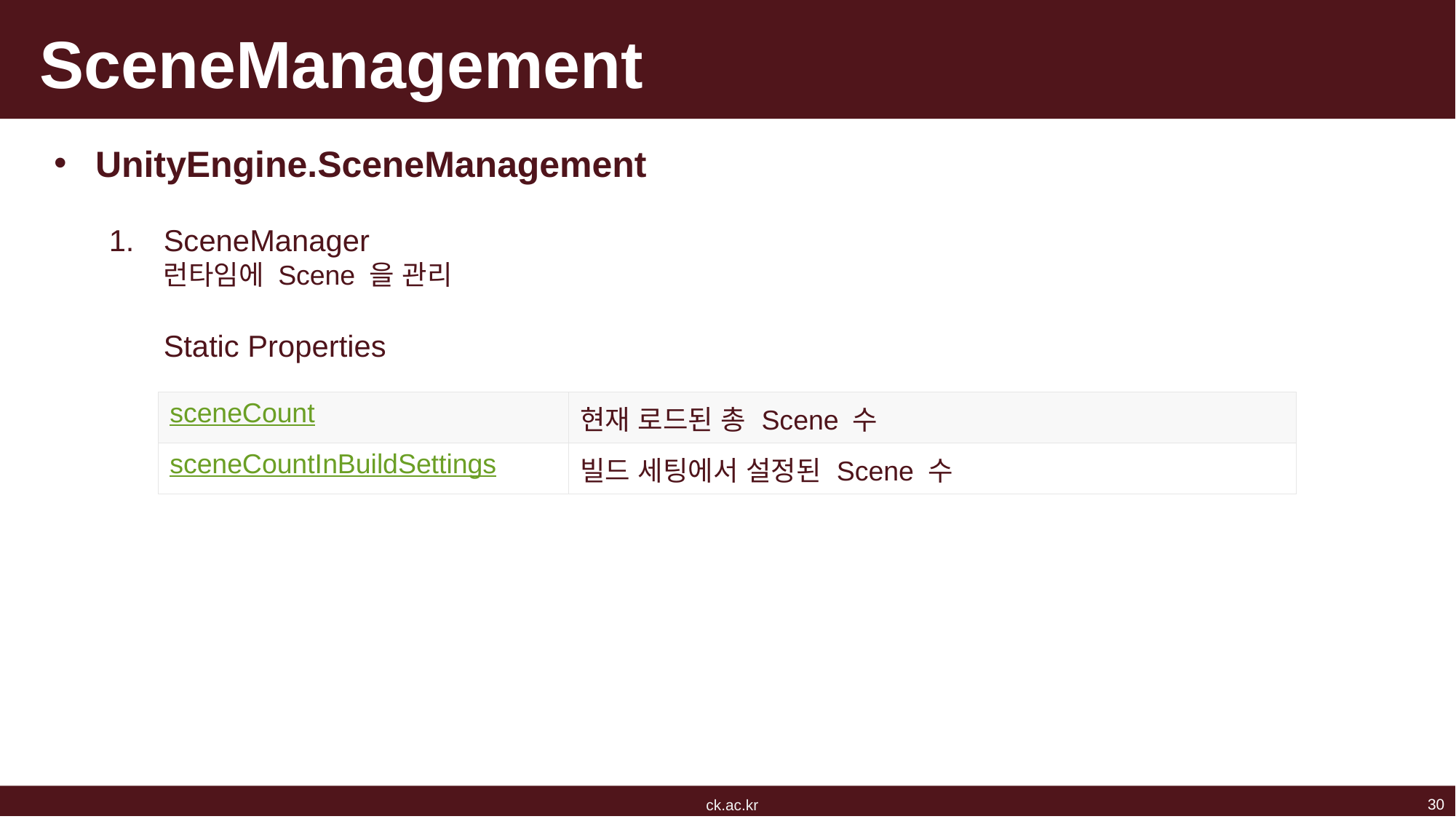

# SceneManagement
UnityEngine.SceneManagement

SceneManager
런타임에 Scene 을 관리

Static Properties

| sceneCount | 현재 로드된 총 Scene 수 |
| --- | --- |
| sceneCountInBuildSettings | 빌드 세팅에서 설정된 Scene 수 |
30
ck.ac.kr